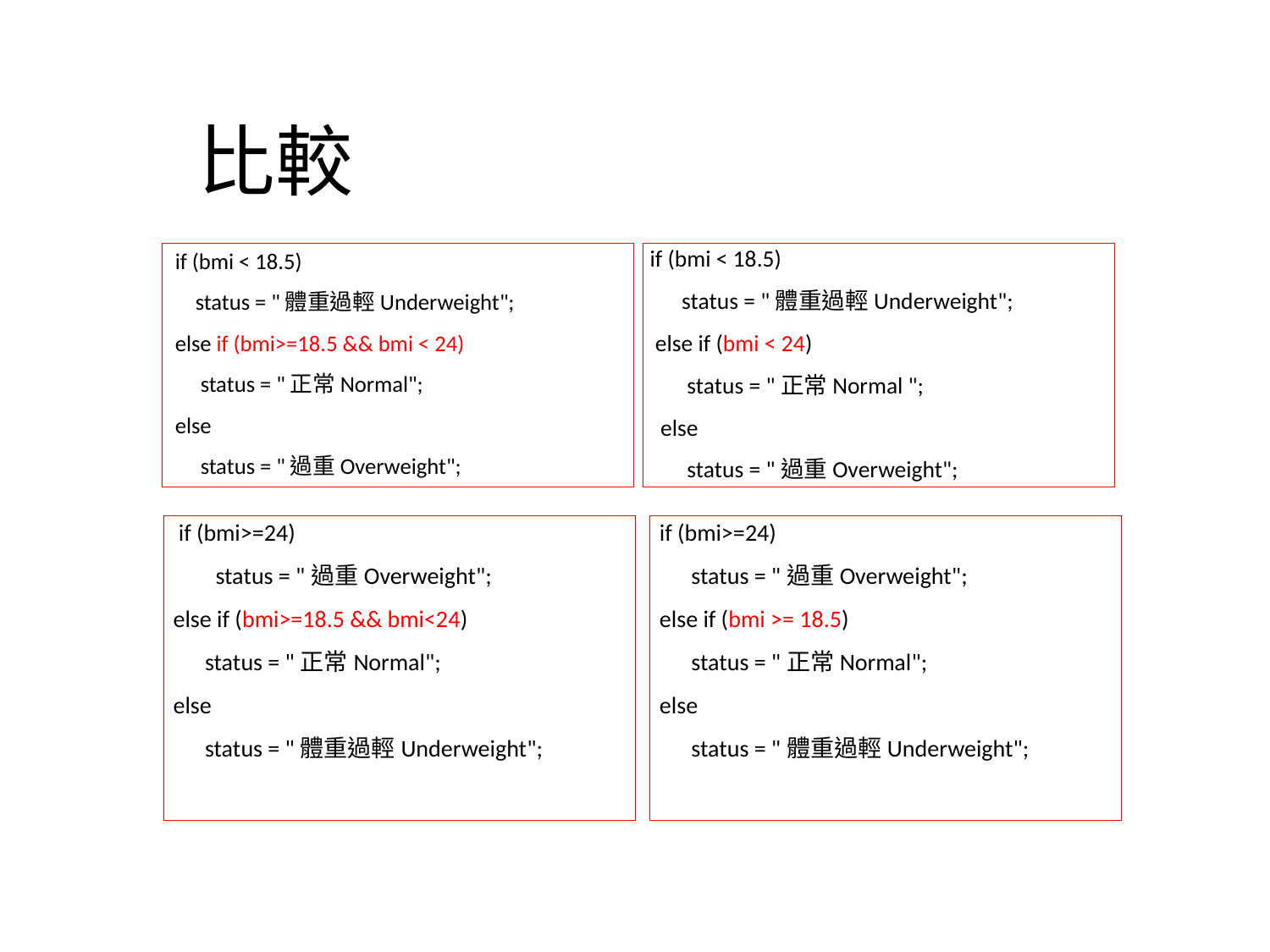

# 比較
if (bmi < 18.5)
    status = "體重過輕Underweight";
else if (bmi>=18.5 && bmi < 24)
     status = "正常Normal";
else
     status = "過重Overweight";
if (bmi < 18.5)
      status = "體重過輕Underweight";
 else if (bmi < 24)
       status = "正常Normal ";
  else
       status = "過重Overweight";
 if (bmi>=24)
        status = "過重Overweight";
else if (bmi>=18.5 && bmi<24)
      status = "正常Normal";
else
      status = "體重過輕Underweight";
if (bmi>=24)
      status = "過重Overweight";
else if (bmi >= 18.5)
      status = "正常Normal";
else
      status = "體重過輕Underweight";